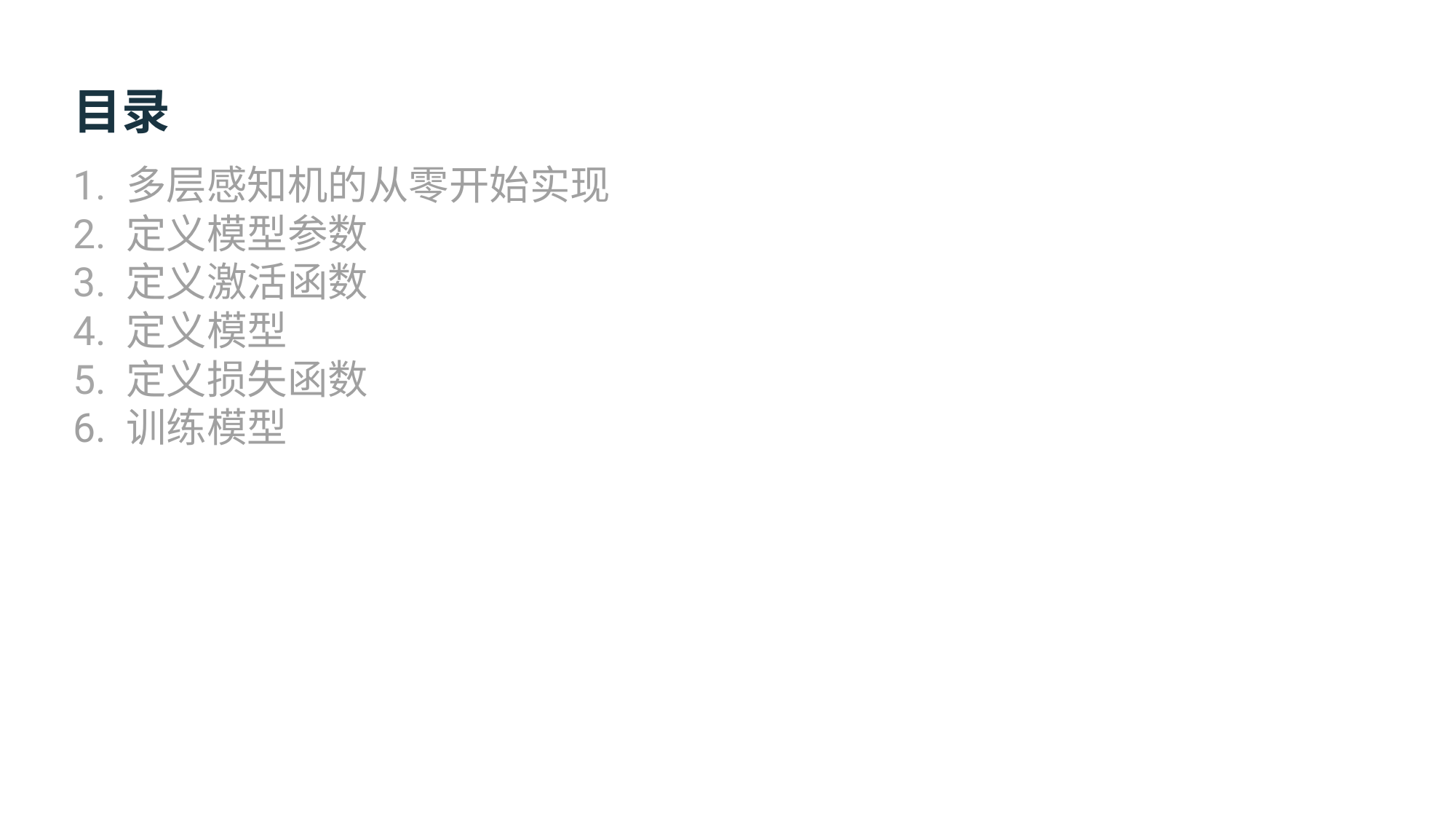

# 目录

1. 多层感知机的从零开始实现
2. 定义模型参数
3. 定义激活函数
4. 定义模型
5. 定义损失函数
6. 训练模型